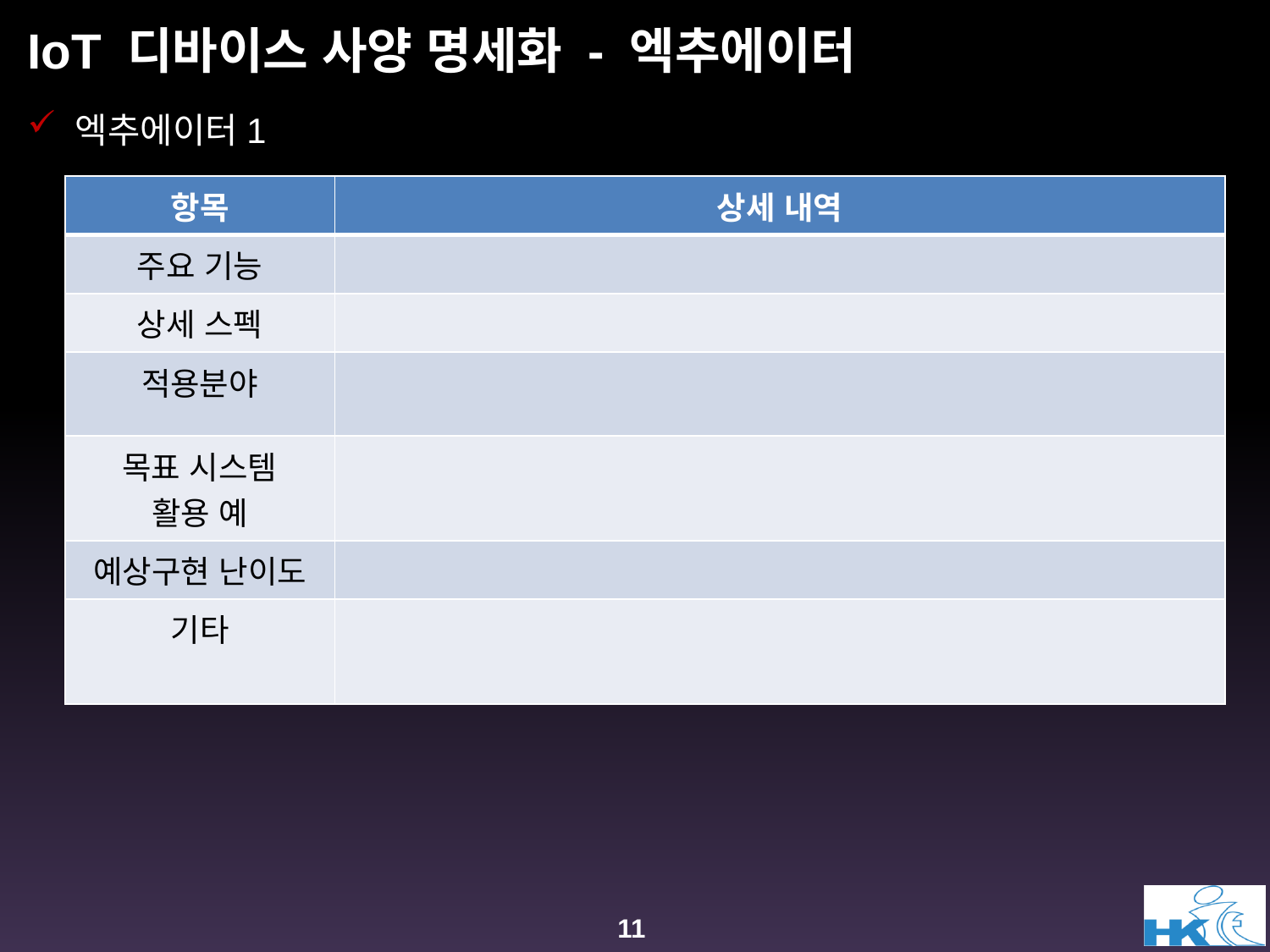

# IoT 디바이스 사양 명세화 - 엑추에이터
엑추에이터1
| 항목 | 상세 내역 |
| --- | --- |
| 주요 기능 |  |
| 상세 스펙 |  |
| 적용분야 |  |
| 목표 시스템 활용 예 |  |
| 예상구현 난이도 |  |
| 기타 |  |
11